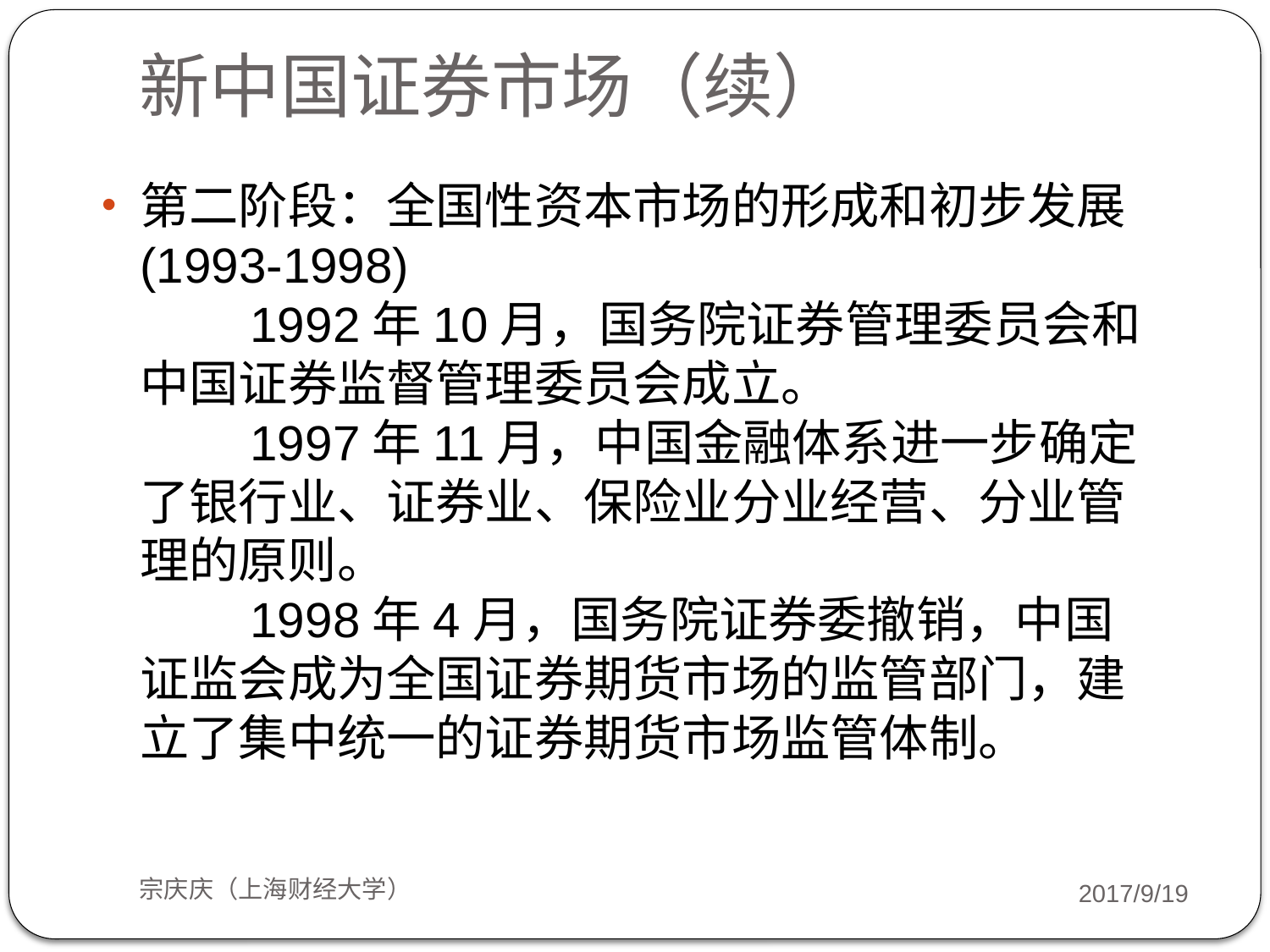

# 新中国证券市场（续）
第二阶段：全国性资本市场的形成和初步发展(1993-1998)
　　1992年10月，国务院证券管理委员会和中国证券监督管理委员会成立。
　　1997年11月，中国金融体系进一步确定了银行业、证券业、保险业分业经营、分业管理的原则。
　　1998年4月，国务院证券委撤销，中国证监会成为全国证券期货市场的监管部门，建立了集中统一的证券期货市场监管体制。
宗庆庆（上海财经大学）
2017/9/19